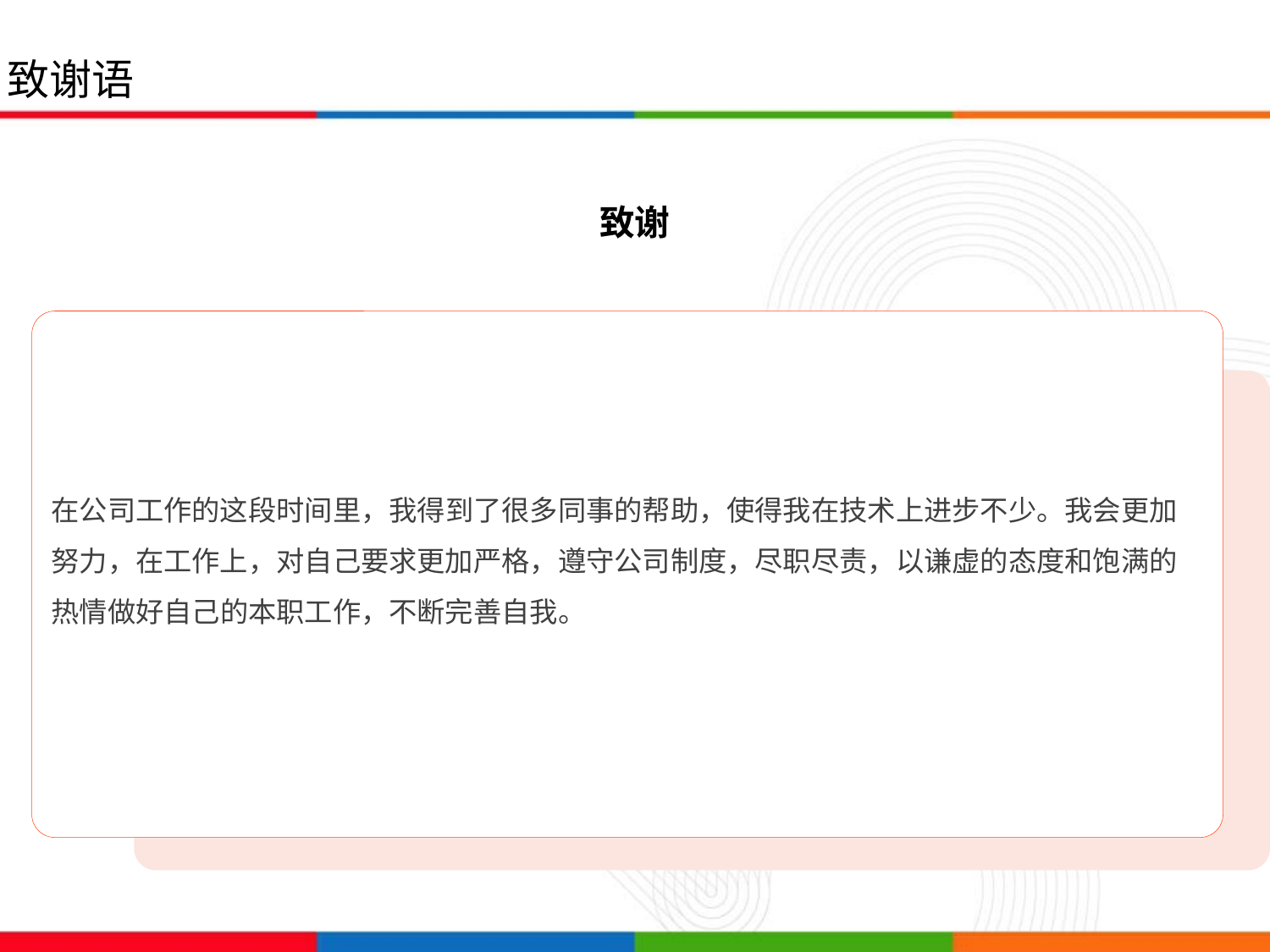

致谢语
致谢
在公司工作的这段时间里，我得到了很多同事的帮助，使得我在技术上进步不少。我会更加努力，在工作上，对自己要求更加严格，遵守公司制度，尽职尽责，以谦虚的态度和饱满的热情做好自己的本职工作，不断完善自我。